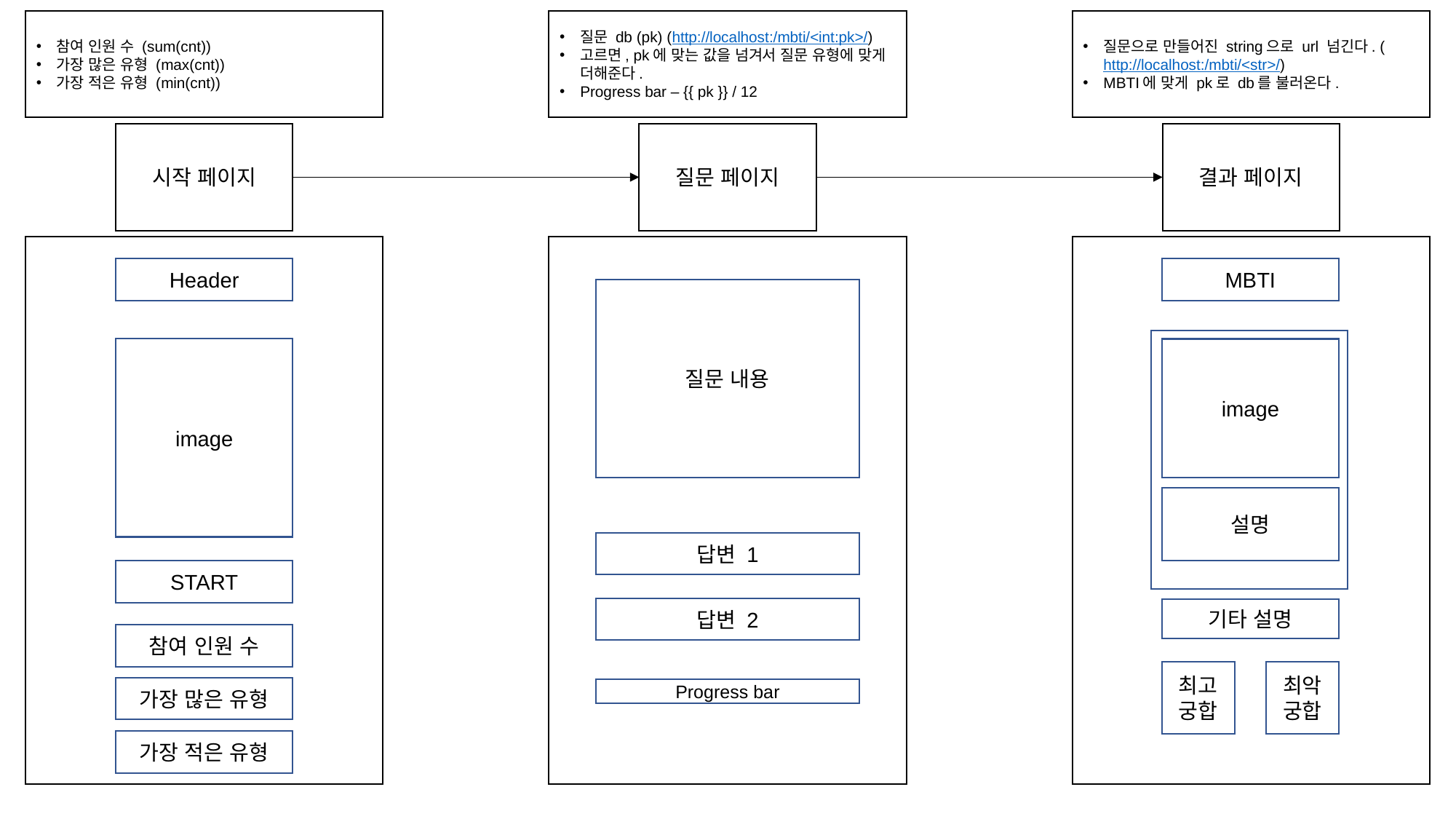

참여 인원 수 (sum(cnt))
가장 많은 유형 (max(cnt))
가장 적은 유형 (min(cnt))
질문 db (pk) (http://localhost:/mbti/<int:pk>/)
고르면, pk에 맞는 값을 넘겨서 질문 유형에 맞게 더해준다.
Progress bar – {{ pk }} / 12
질문으로 만들어진 string으로 url 넘긴다. (http://localhost:/mbti/<str>/)
MBTI에 맞게 pk로 db를 불러온다.
시작 페이지
질문 페이지
결과 페이지

Header
MBTI
질문 내용

image
image
설명
답변 1
START
답변 2
기타 설명
참여 인원 수
최고궁합
최악궁합
가장 많은 유형
Progress bar
가장 적은 유형